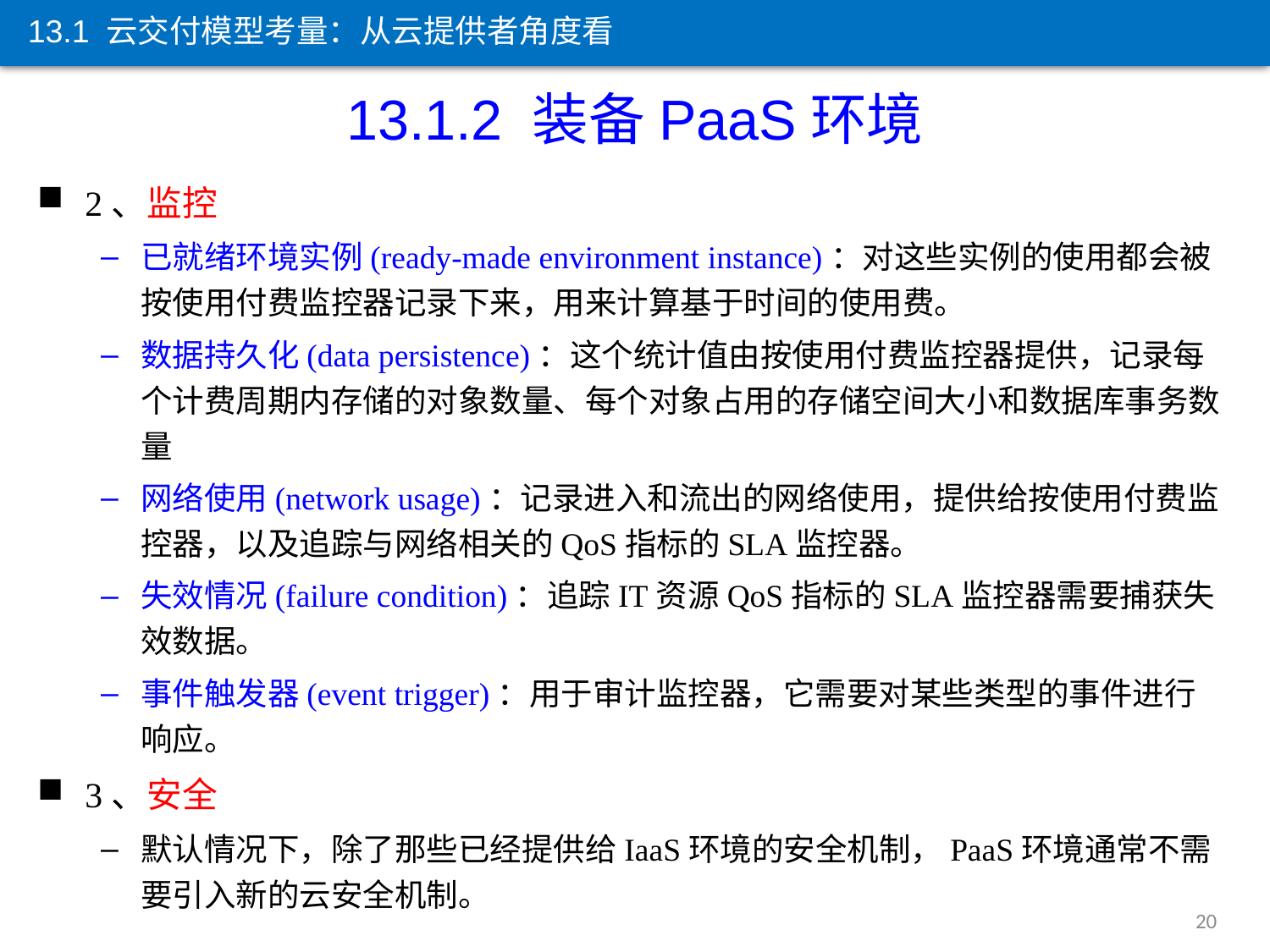

13.1 云交付模型考量：从云提供者角度看
13.1.2 装备PaaS环境
2、监控
已就绪环境实例(ready-made environment instance)：对这些实例的使用都会被按使用付费监控器记录下来，用来计算基于时间的使用费。
数据持久化(data persistence)：这个统计值由按使用付费监控器提供，记录每个计费周期内存储的对象数量、每个对象占用的存储空间大小和数据库事务数量
网络使用(network usage)：记录进入和流出的网络使用，提供给按使用付费监控器，以及追踪与网络相关的QoS指标的SLA监控器。
失效情况(failure condition)：追踪IT资源QoS指标的SLA监控器需要捕获失效数据。
事件触发器(event trigger)：用于审计监控器，它需要对某些类型的事件进行响应。
3、安全
默认情况下，除了那些已经提供给IaaS环境的安全机制，PaaS环境通常不需要引入新的云安全机制。
20